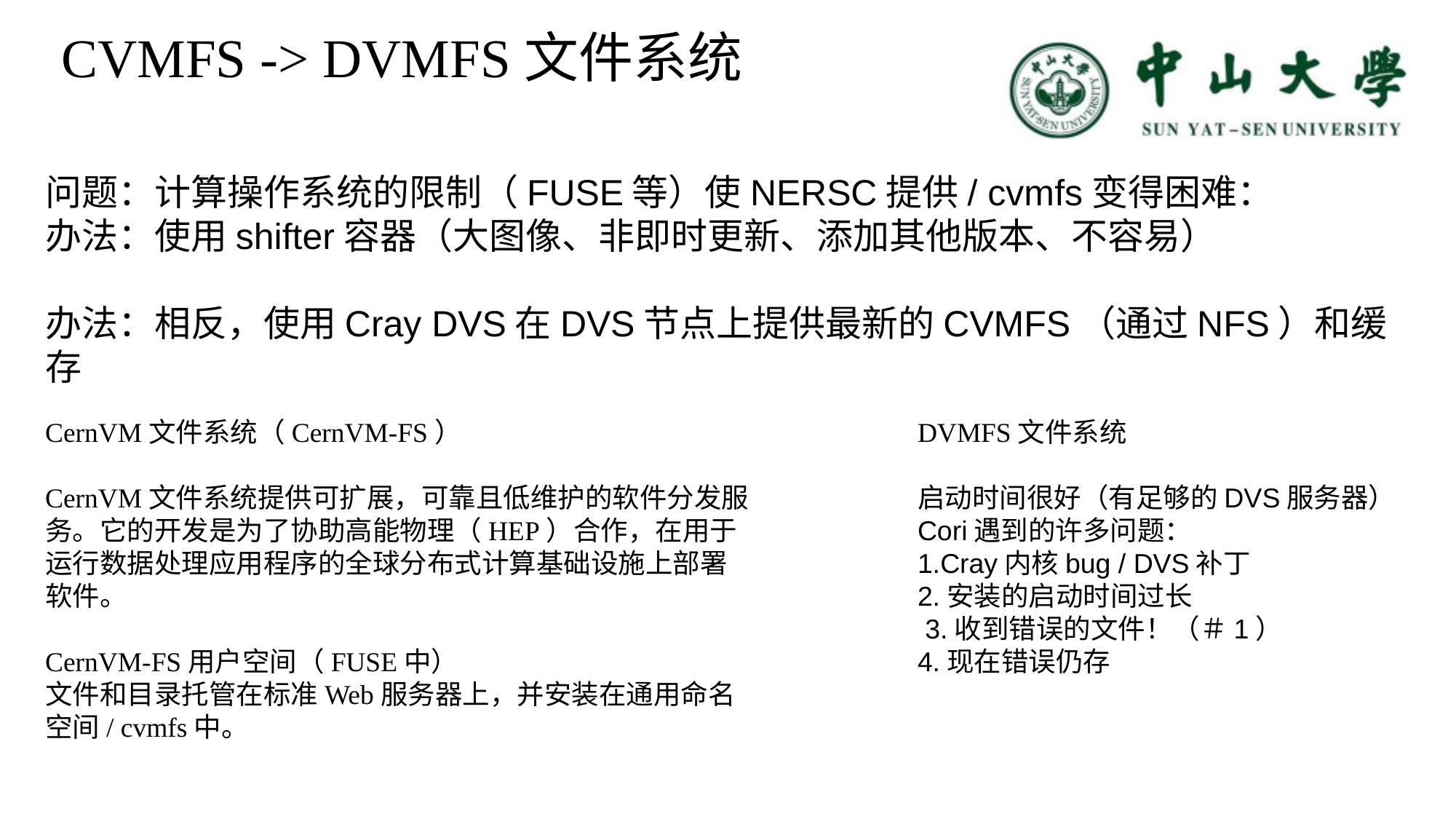

CVMFS -> DVMFS文件系统
问题：计算操作系统的限制（FUSE等）使NERSC提供/ cvmfs变得困难：
办法：使用shifter容器（大图像、非即时更新、添加其他版本、不容易）

办法：相反，使用Cray DVS在DVS节点上提供最新的CVMFS（通过NFS）和缓存
CernVM文件系统（CernVM-FS）

CernVM文件系统提供可扩展，可靠且低维护的软件分发服务。它的开发是为了协助高能物理（HEP）合作，在用于运行数据处理应用程序的全球分布式计算基础设施上部署软件。

CernVM-FS用户空间（FUSE中）
文件和目录托管在标准Web服务器上，并安装在通用命名空间/ cvmfs中。
DVMFS文件系统

启动时间很好（有足够的DVS服务器）
Cori遇到的许多问题：
1.Cray内核bug / DVS补丁
2.安装的启动时间过长
 3.收到错误的文件！（＃1）
4.现在错误仍存